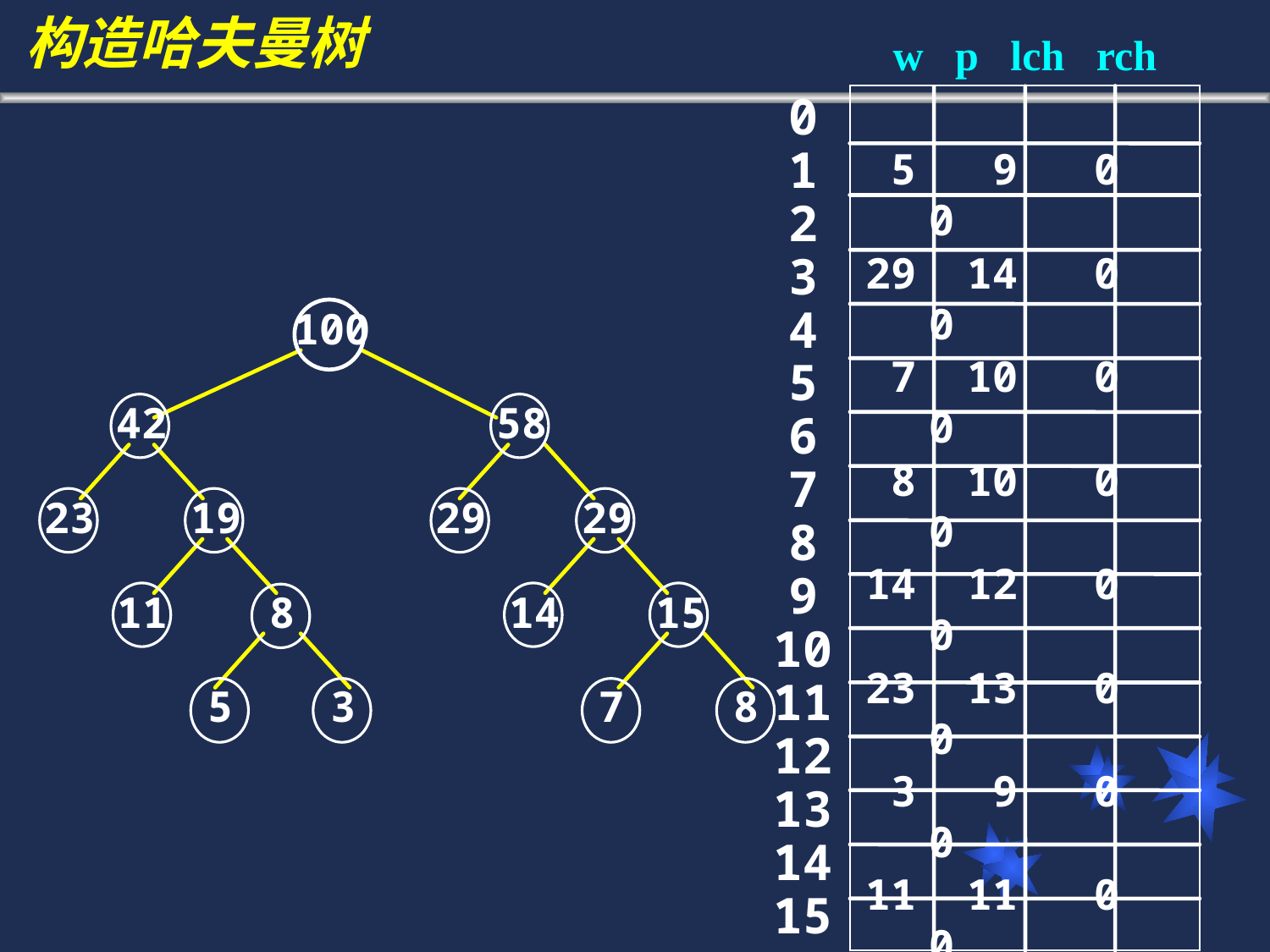

构造哈夫曼树
   w   p   lch   rch

0
1
2
3
4
5
6
7
8
9
10
11
12
13
14
15
 5   9   0   0
29  14   0   0
 7  10   0   0
 8  10   0   0
14  12   0   0
23  13   0   0
 3   9   0   0
11  11   0   0
 8  11   1   7
15  12   3   4
19  13   8   9
29  14   5  10
42  15   6  11
58  15   2  12
100  0  13  14
100

42

58

23

19

29

29

11

8

14

15

5

3

7

8